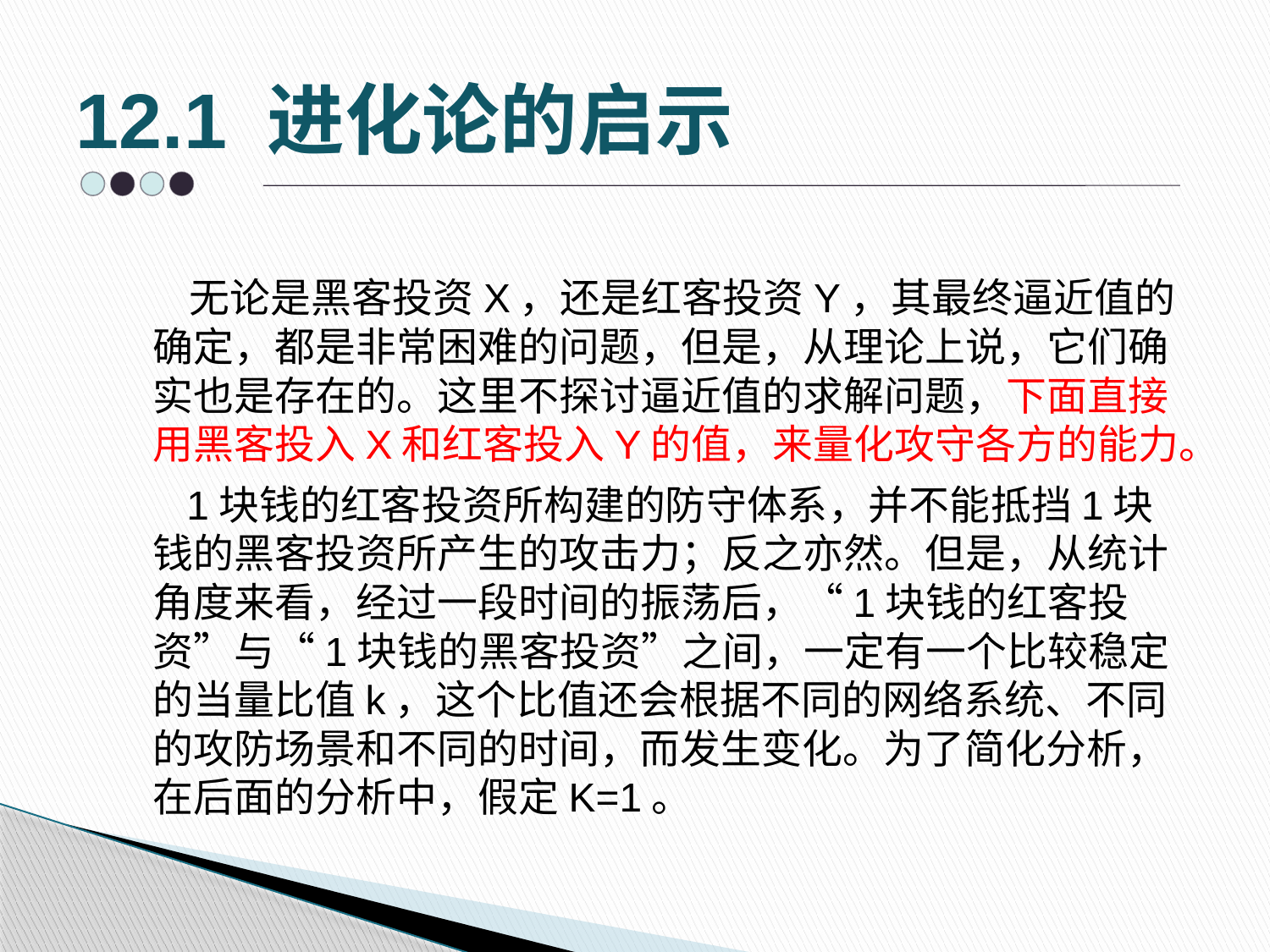

# 12.1 进化论的启示

   无论是黑客投资X，还是红客投资Y，其最终逼近值的确定，都是非常困难的问题，但是，从理论上说，它们确实也是存在的。这里不探讨逼近值的求解问题，下面直接用黑客投入X和红客投入Y的值，来量化攻守各方的能力。
   1块钱的红客投资所构建的防守体系，并不能抵挡1块钱的黑客投资所产生的攻击力；反之亦然。但是，从统计角度来看，经过一段时间的振荡后，“1块钱的红客投资”与“1块钱的黑客投资”之间，一定有一个比较稳定的当量比值k，这个比值还会根据不同的网络系统、不同的攻防场景和不同的时间，而发生变化。为了简化分析，在后面的分析中，假定K=1。